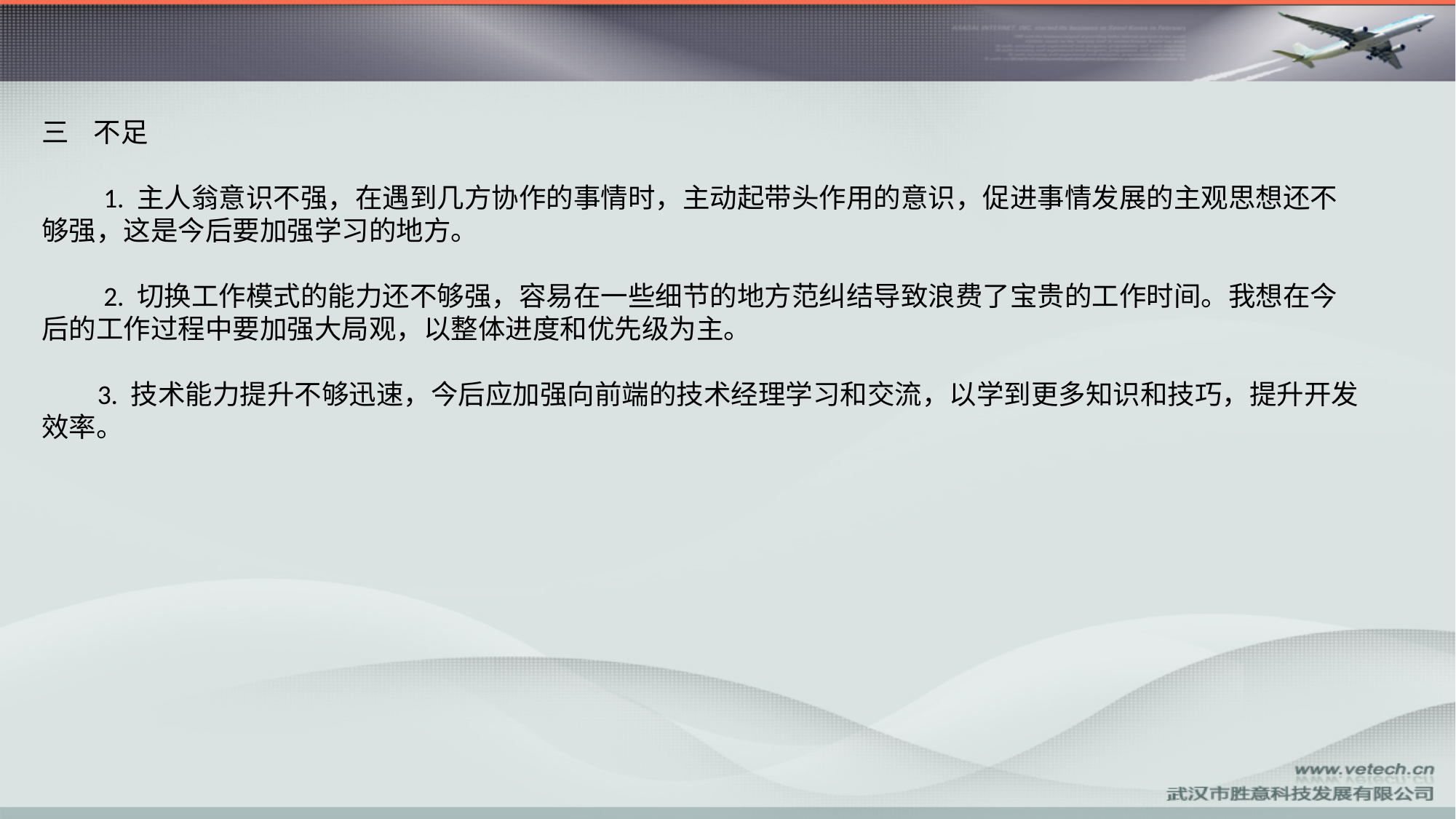

三    不足

          1. 主人翁意识不强，在遇到几方协作的事情时，主动起带头作用的意识，促进事情发展的主观思想还不够强，这是今后要加强学习的地方。

          2. 切换工作模式的能力还不够强，容易在一些细节的地方范纠结导致浪费了宝贵的工作时间。我想在今后的工作过程中要加强大局观，以整体进度和优先级为主。

         3. 技术能力提升不够迅速，今后应加强向前端的技术经理学习和交流，以学到更多知识和技巧，提升开发效率。